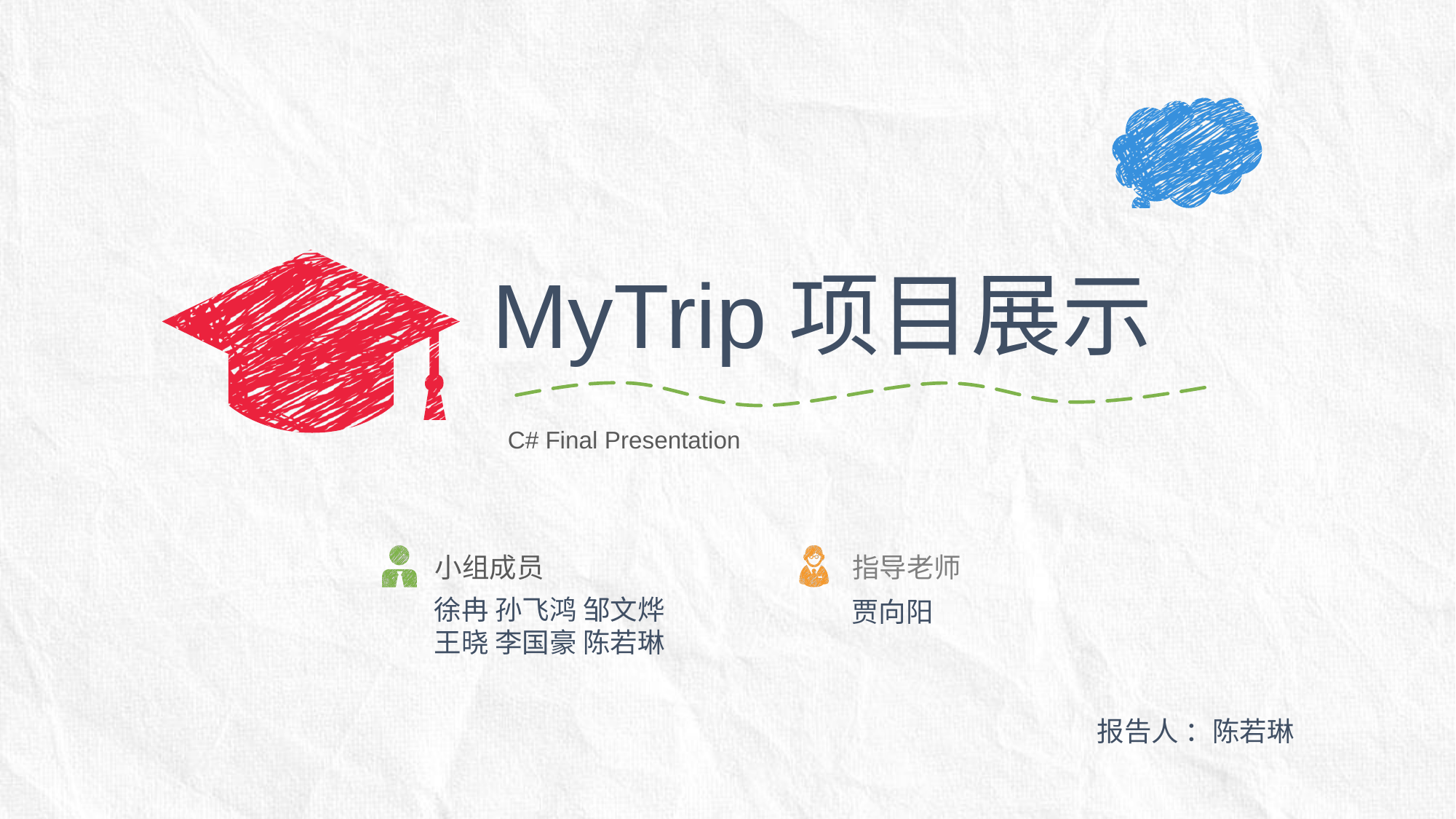

MyTrip项目展示

C# Final Presentation
小组成员
指导老师

徐冉 孙飞鸿 邹文烨
王晓 李国豪 陈若琳
贾向阳
报告人 ：陈若琳